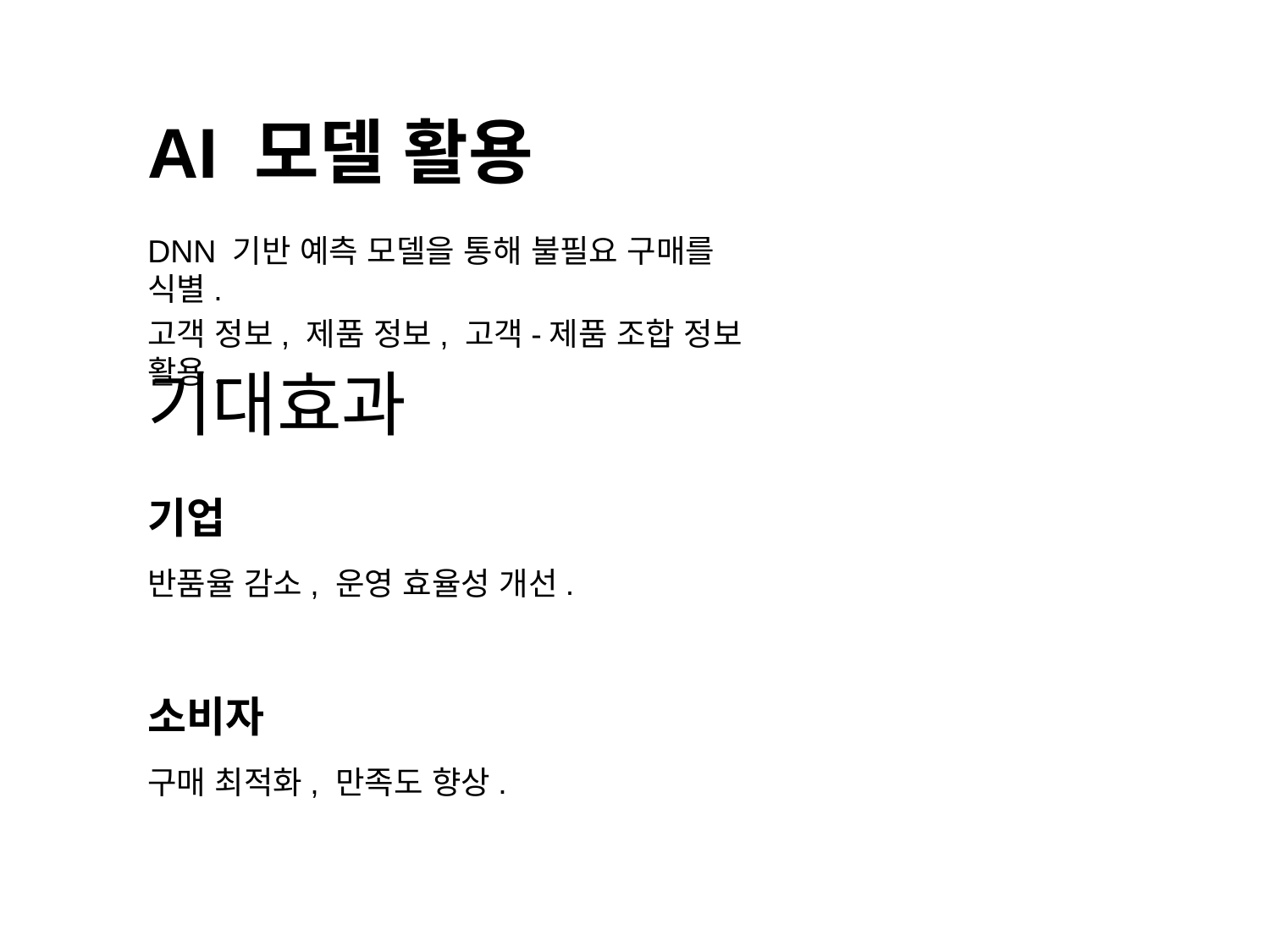

# AI 모델 활용
DNN 기반 예측 모델을 통해 불필요 구매를 식별.
고객 정보, 제품 정보, 고객-제품 조합 정보 활용.

기대효과
기업
반품율 감소, 운영 효율성 개선.

소비자
구매 최적화, 만족도 향상.